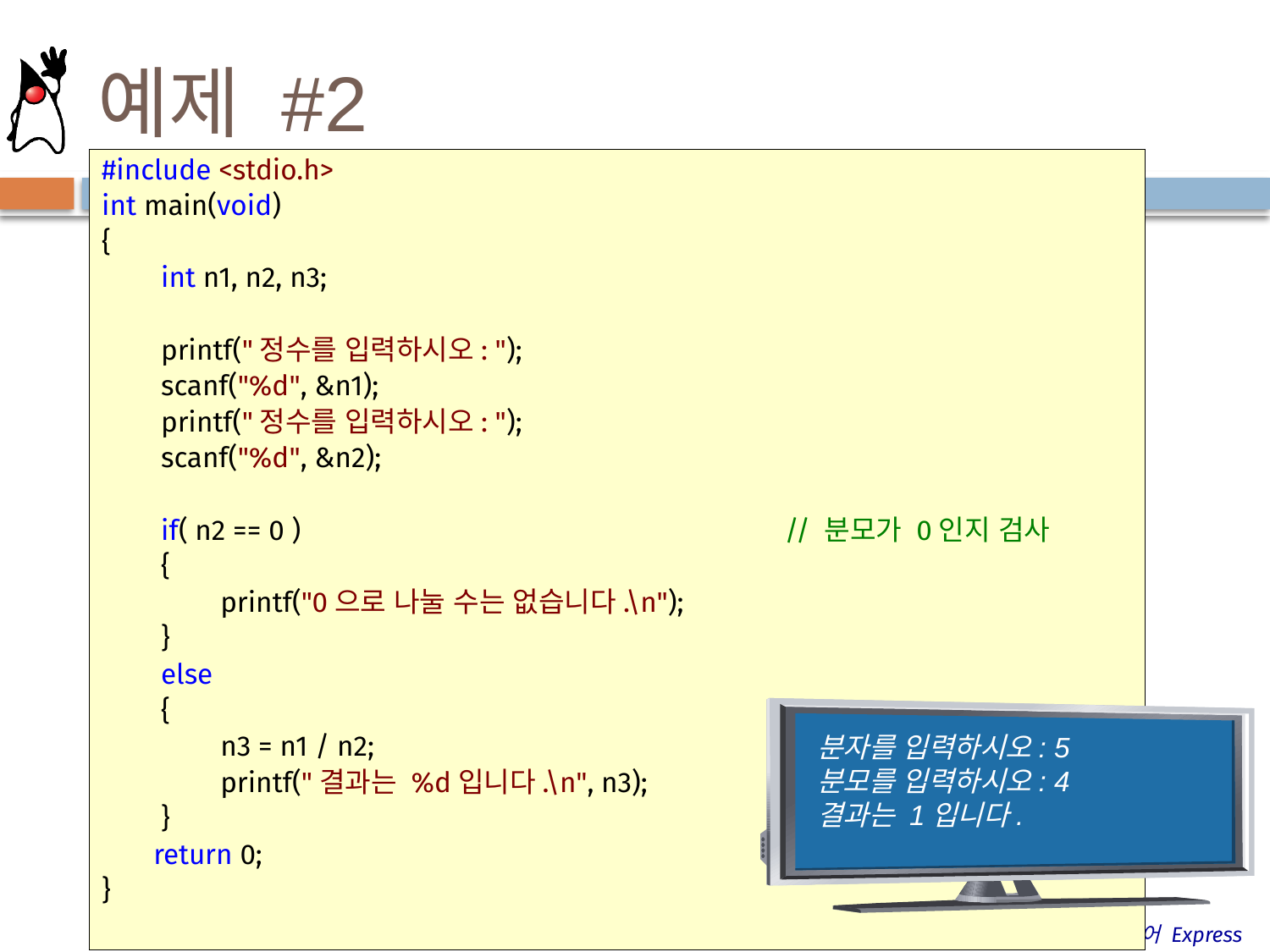

# 예제 #2
#include <stdio.h>
int main(void)
{
        int n1, n2, n3;

        printf("정수를 입력하시오: ");
        scanf("%d", &n1);
        printf("정수를 입력하시오: ");
        scanf("%d", &n2);

        if( n2 == 0 ) 				// 분모가 0인지 검사
        {
                printf("0으로 나눌 수는 없습니다.\n");
        }
        else
        {
                n3 = n1 / n2; 				 // 나눗셈 실행
                printf("결과는 %d입니다.\n", n3);
        }
       return 0;
}

분자를 입력하시오: 5
분모를 입력하시오: 4
결과는 1입니다.